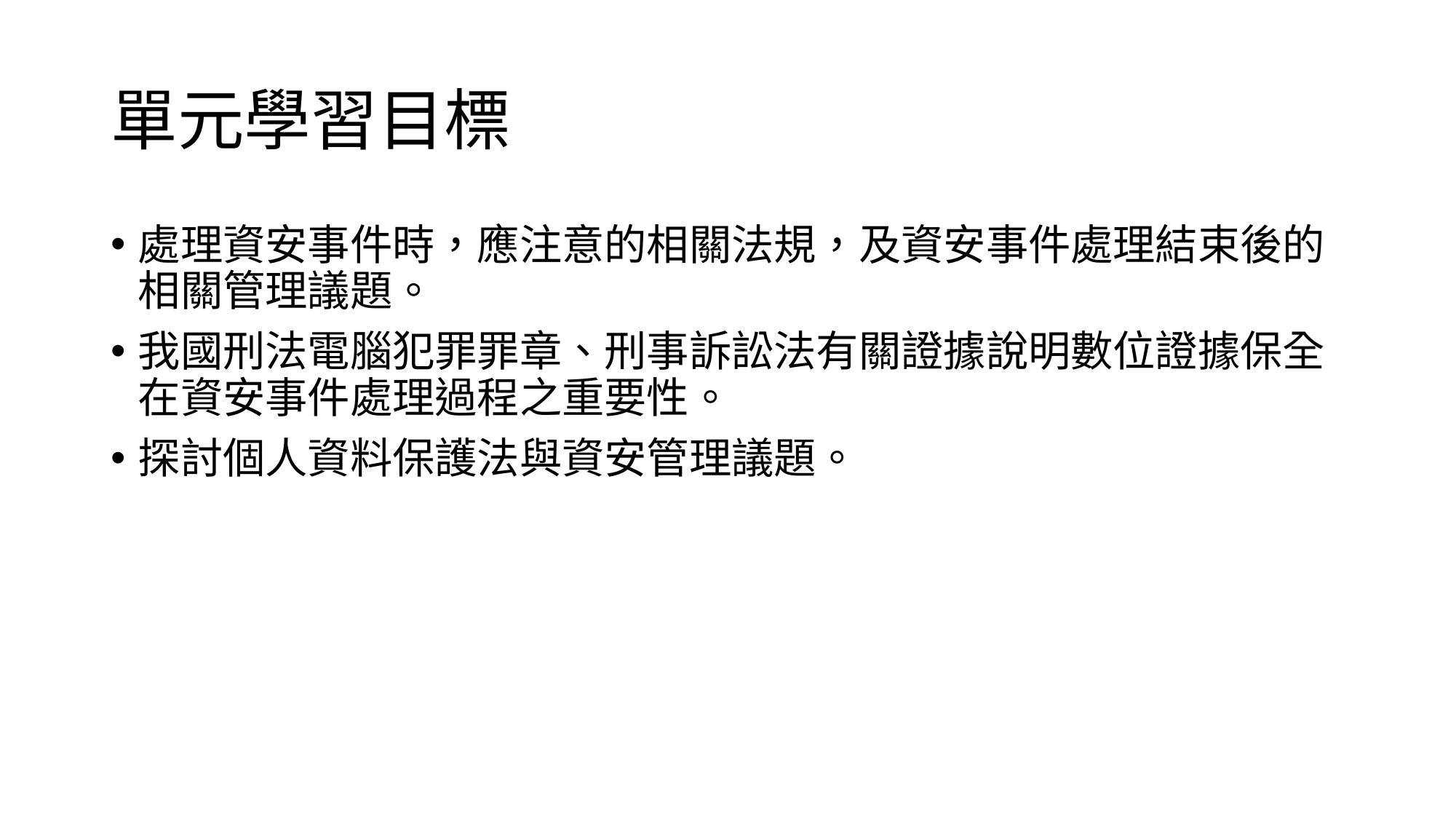

# 單元學習目標
處理資安事件時，應注意的相關法規，及資安事件處理結束後的相關管理議題。
我國刑法電腦犯罪罪章、刑事訴訟法有關證據說明數位證據保全在資安事件處理過程之重要性。
探討個人資料保護法與資安管理議題。